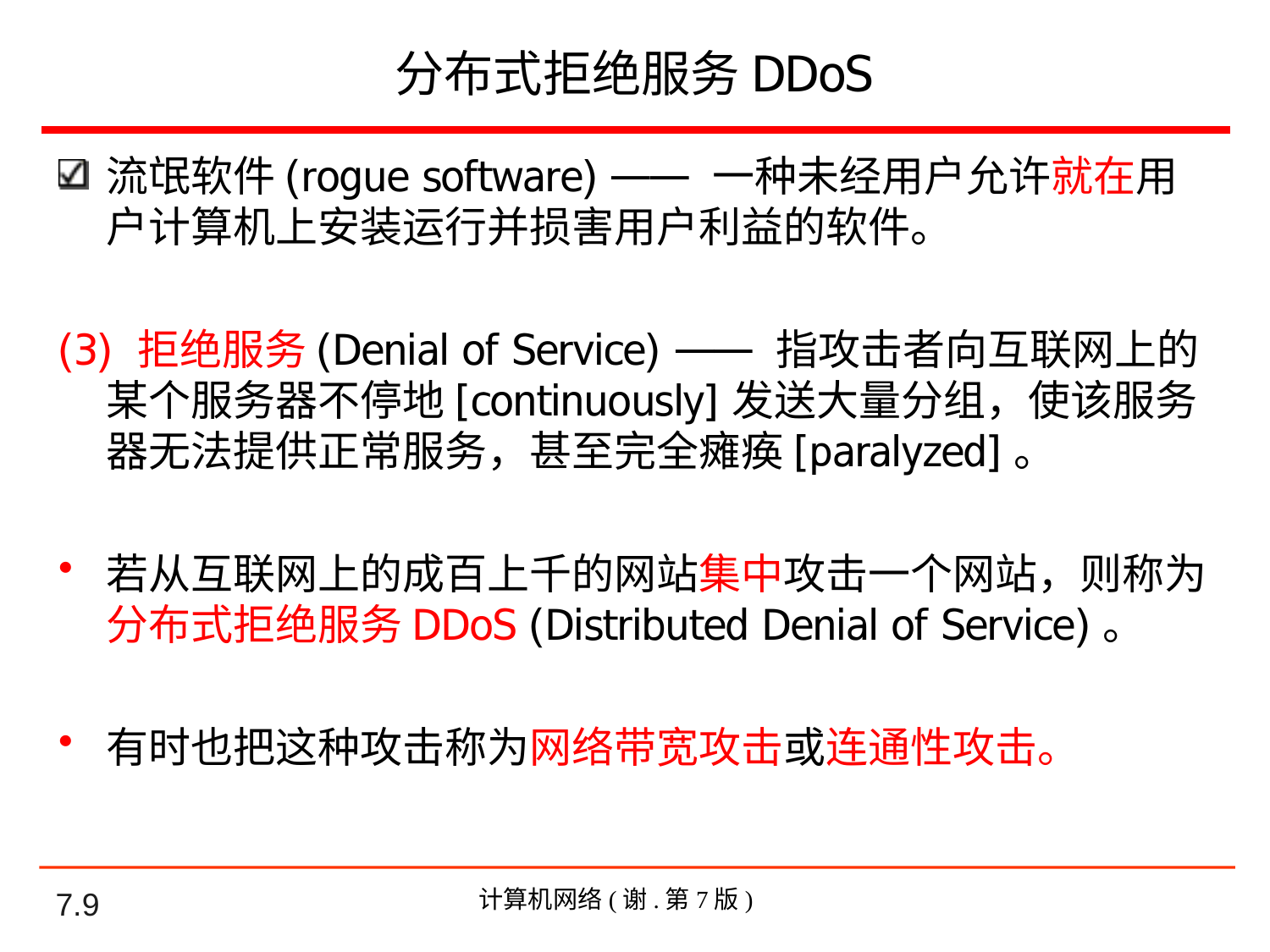

# 分布式拒绝服务DDoS
流氓软件(rogue software) —— 一种未经用户允许就在用户计算机上安装运行并损害用户利益的软件。

(3) 拒绝服务(Denial of Service) —— 指攻击者向互联网上的某个服务器不停地[continuously]发送大量分组，使该服务器无法提供正常服务，甚至完全瘫痪[paralyzed]。

若从互联网上的成百上千的网站集中攻击一个网站，则称为分布式拒绝服务DDoS (Distributed Denial of Service)。

有时也把这种攻击称为网络带宽攻击或连通性攻击。